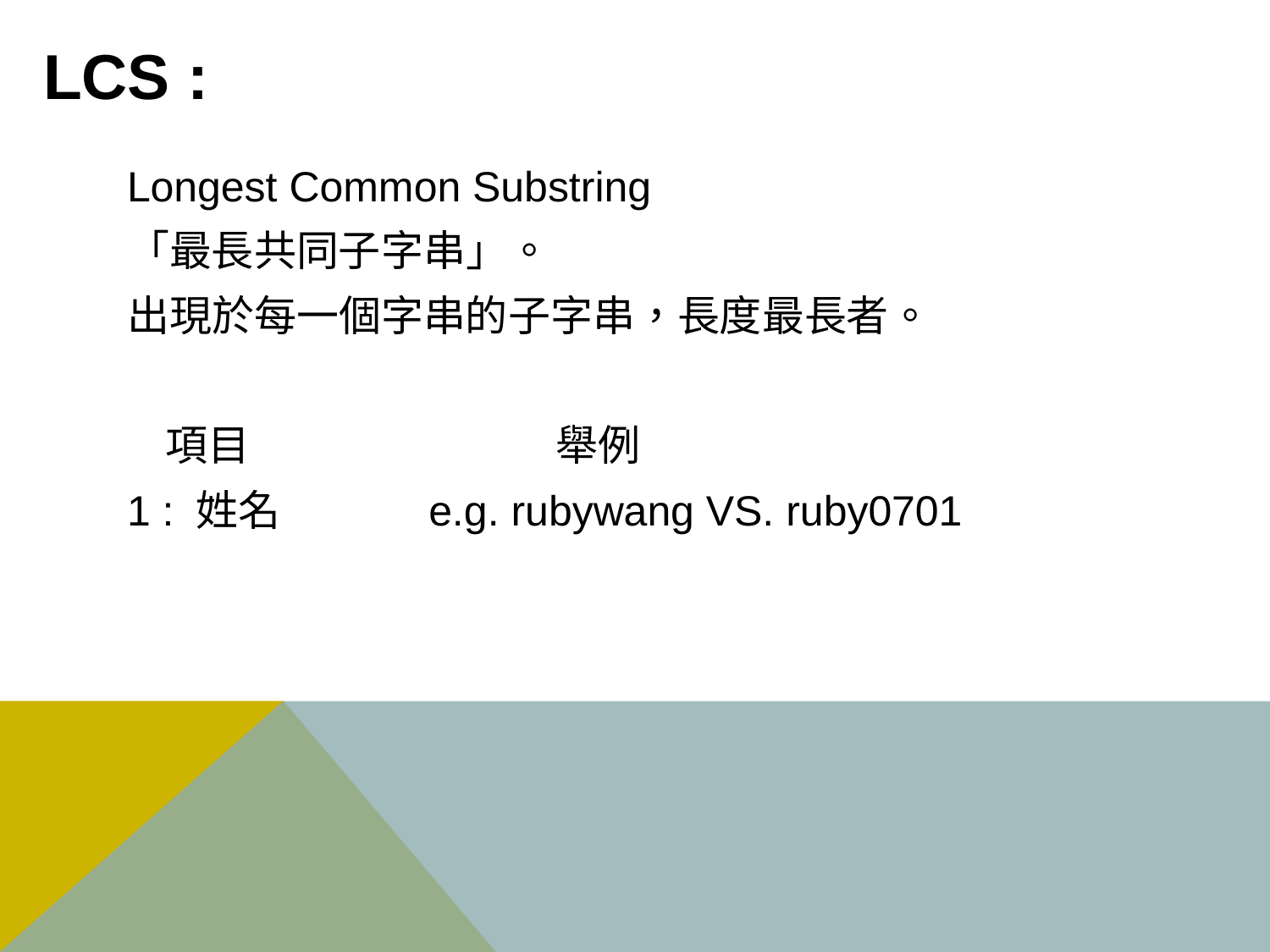

# LCS :
Longest Common Substring
「最長共同子字串」。
出現於每一個字串的子字串，長度最長者。

   項目			舉例
1 : 姓名		e.g. rubywang VS. ruby0701